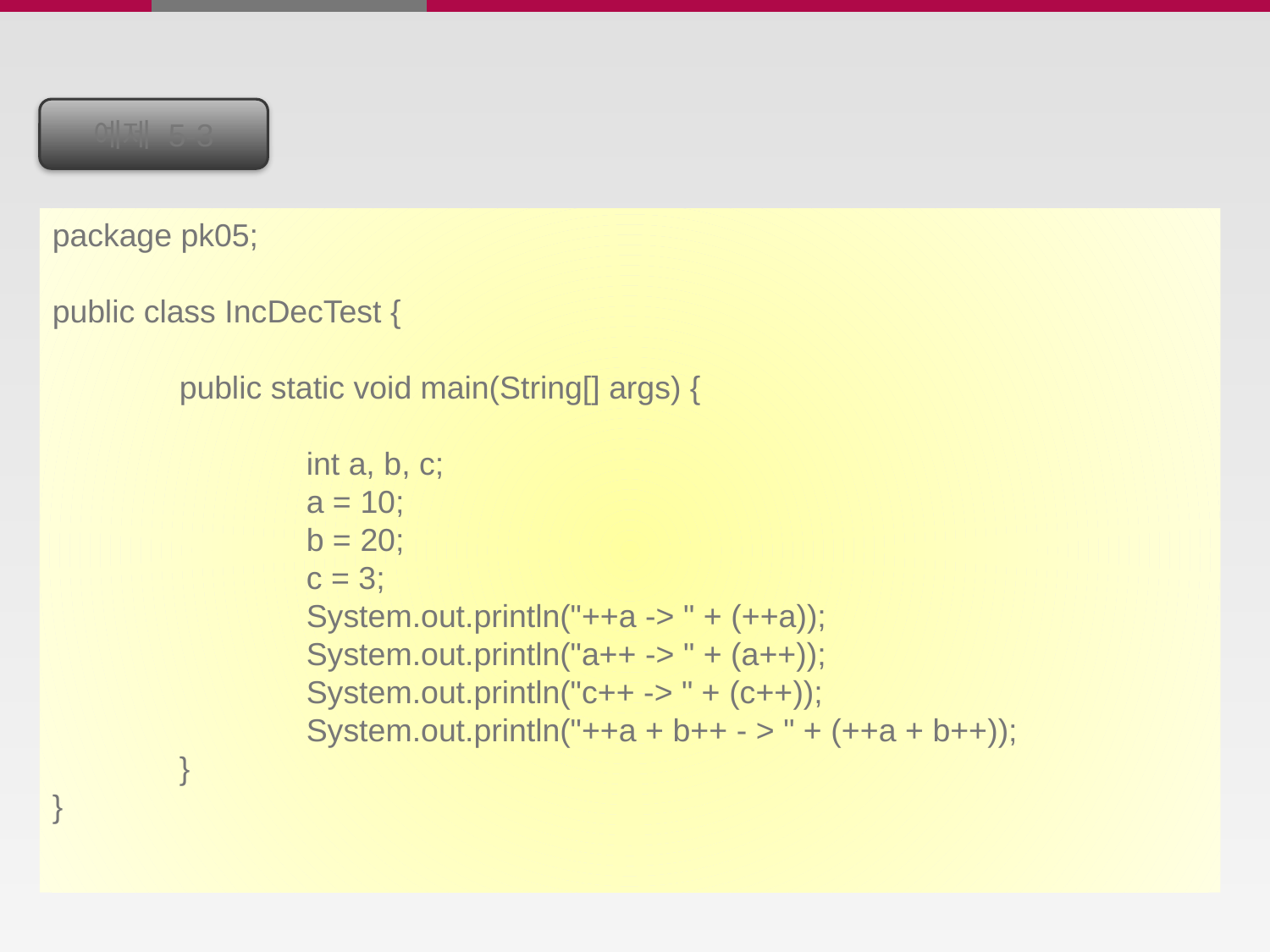

예제 5-3
package pk05;

public class IncDecTest {

	public static void main(String[] args) {

		int a, b, c;
	    	a = 10;
	    	b = 20;
	    	c = 3;
	   	System.out.println("++a -> " + (++a));
	    	System.out.println("a++ -> " + (a++));
	    	System.out.println("c++ -> " + (c++));
	    	System.out.println("++a + b++ - > " + (++a + b++));
	}
}